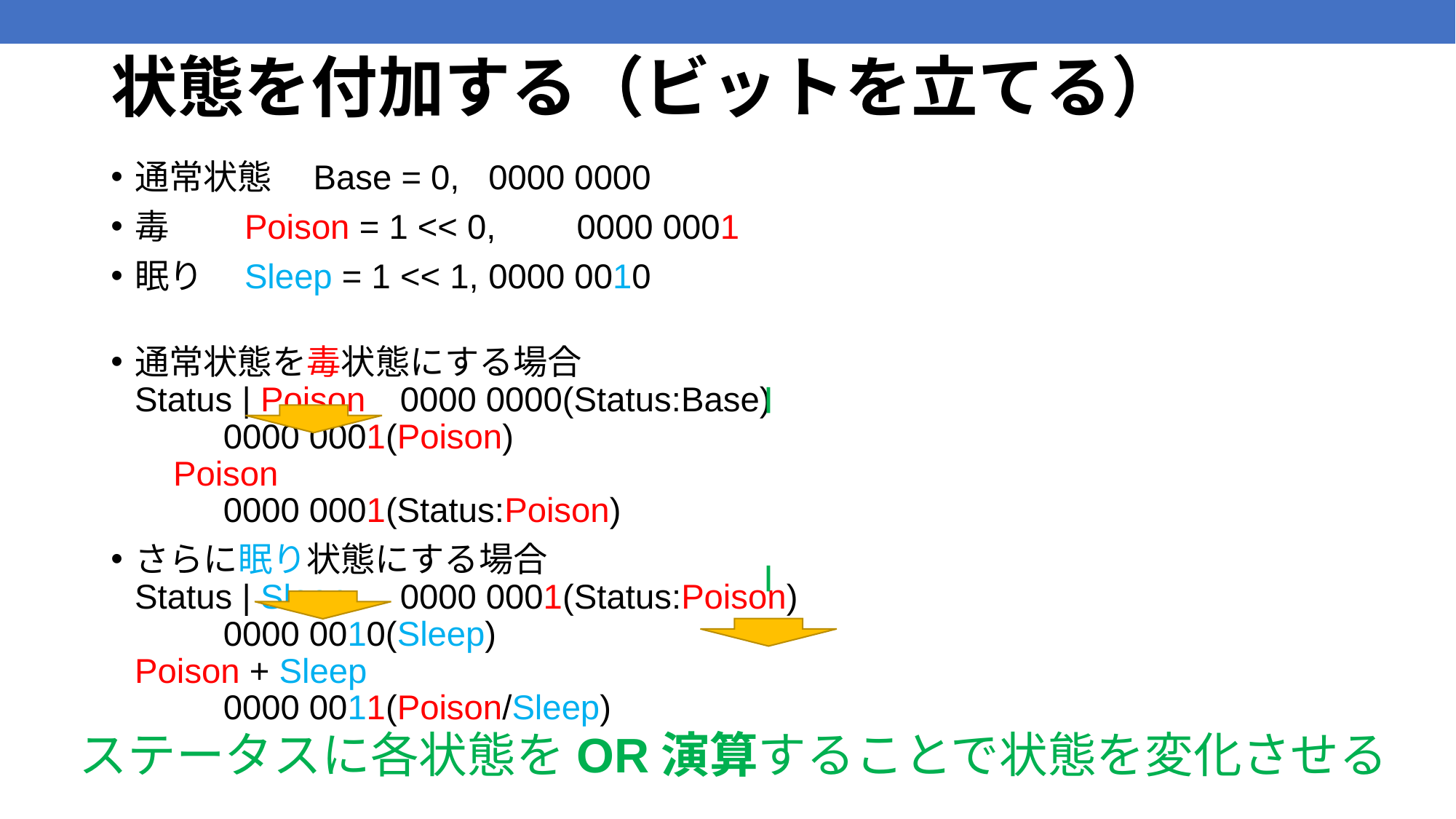

# 状態を付加する（ビットを立てる）
通常状態　Base = 0,		0000 0000
毒　　Poison = 1 << 0,	0000 0001
眠り　Sleep = 1 << 1,	0000 0010
通常状態を毒状態にする場合
Status | Poison		0000 0000(Status:Base)
					0000 0001(Poison)
    Poison
					0000 0001(Status:Poison)
さらに眠り状態にする場合
Status | Sleep		0000 0001(Status:Poison)
					0000 0010(Sleep)
Poison + Sleep
					0000 0011(Poison/Sleep)
|

|

ステータスに各状態をOR演算することで状態を変化させる